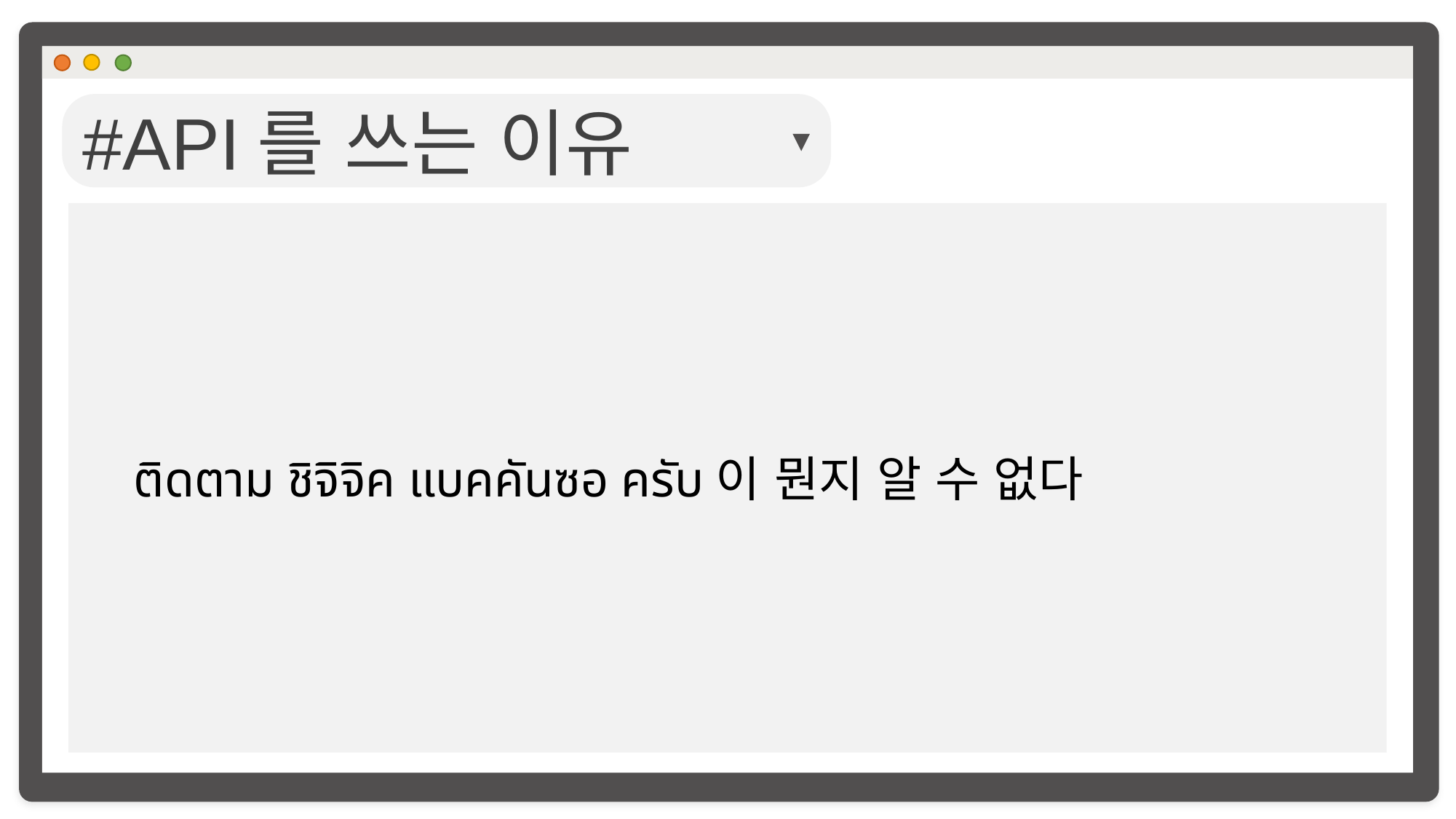

#API를 쓰는 이유

ติดตาม ชิจิจิค แบคคันซอ ครับ이 뭔지 알 수 없다